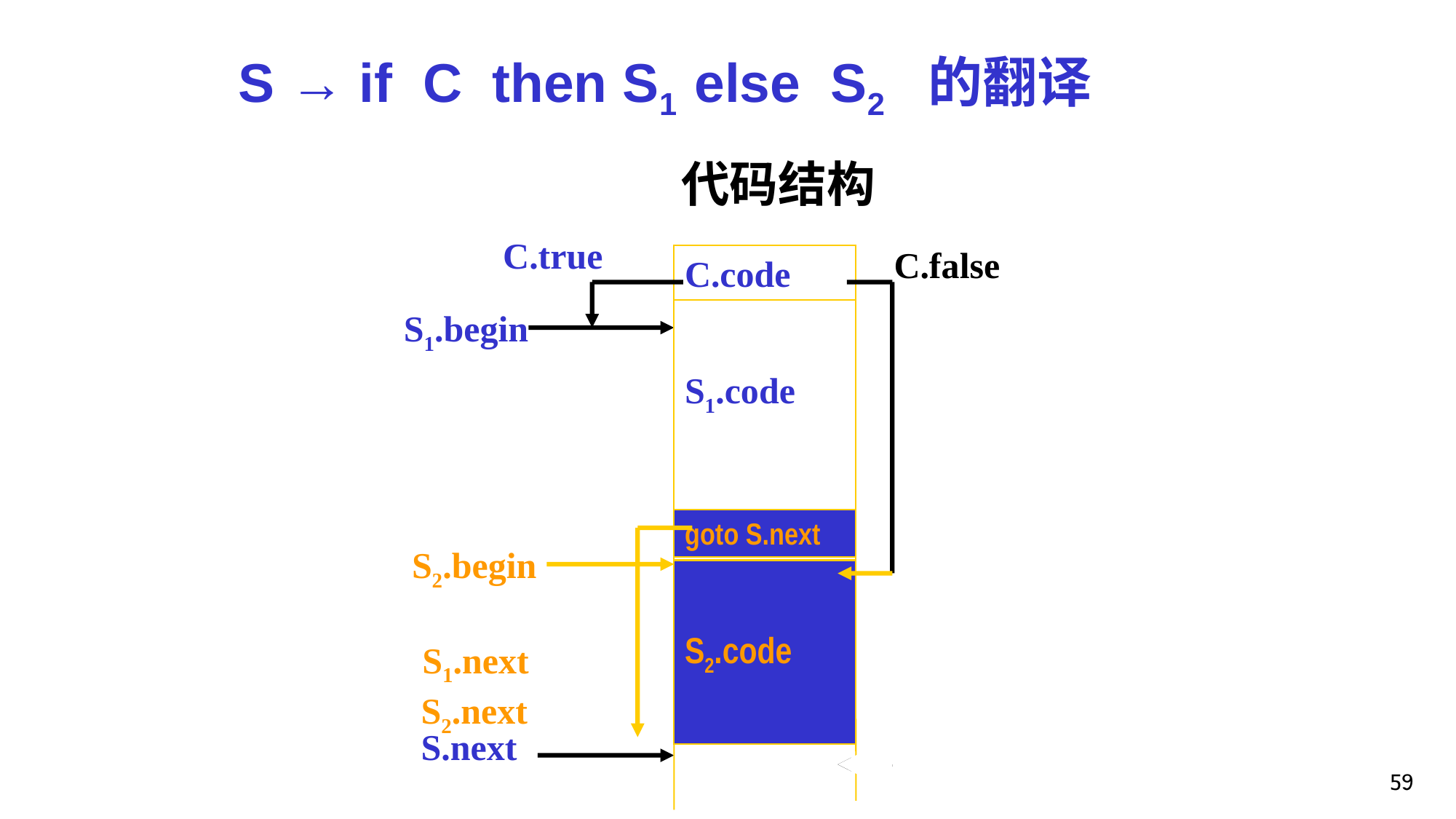

# S → if  C  then S1  else  S2  的翻译
代码结构
C.true

S1.begin

C.false

S1.code

S.next

C.code
goto S.next

S2.code

S2.begin

S1.next
S2.next
59